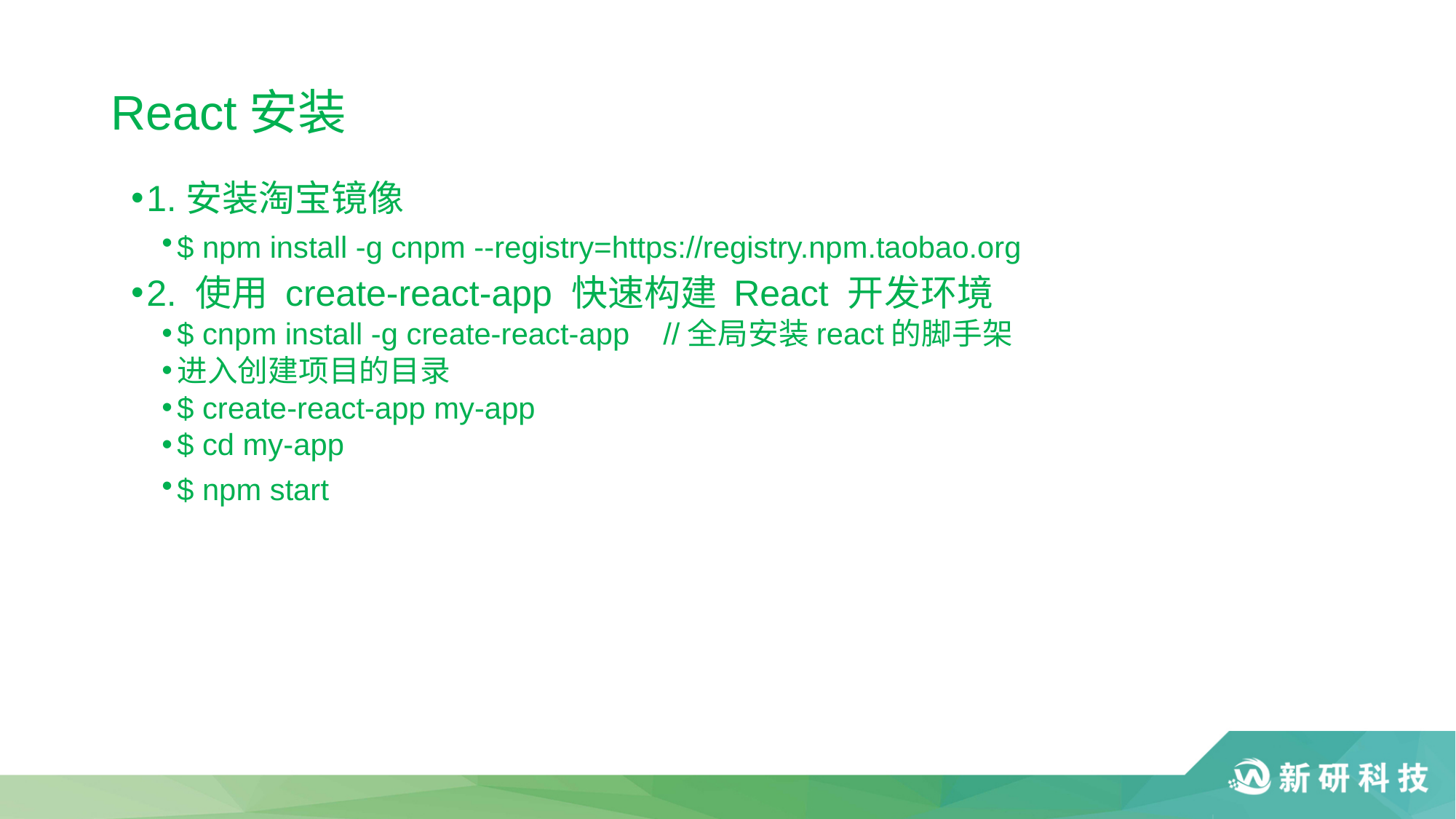

# React安装
1.安装淘宝镜像
$ npm install -g cnpm --registry=https://registry.npm.taobao.org
2. 使用 create-react-app 快速构建 React 开发环境
$ cnpm install -g create-react-app    //全局安装react的脚手架
进入创建项目的目录
$ create-react-app my-app
$ cd my-app
$ npm start